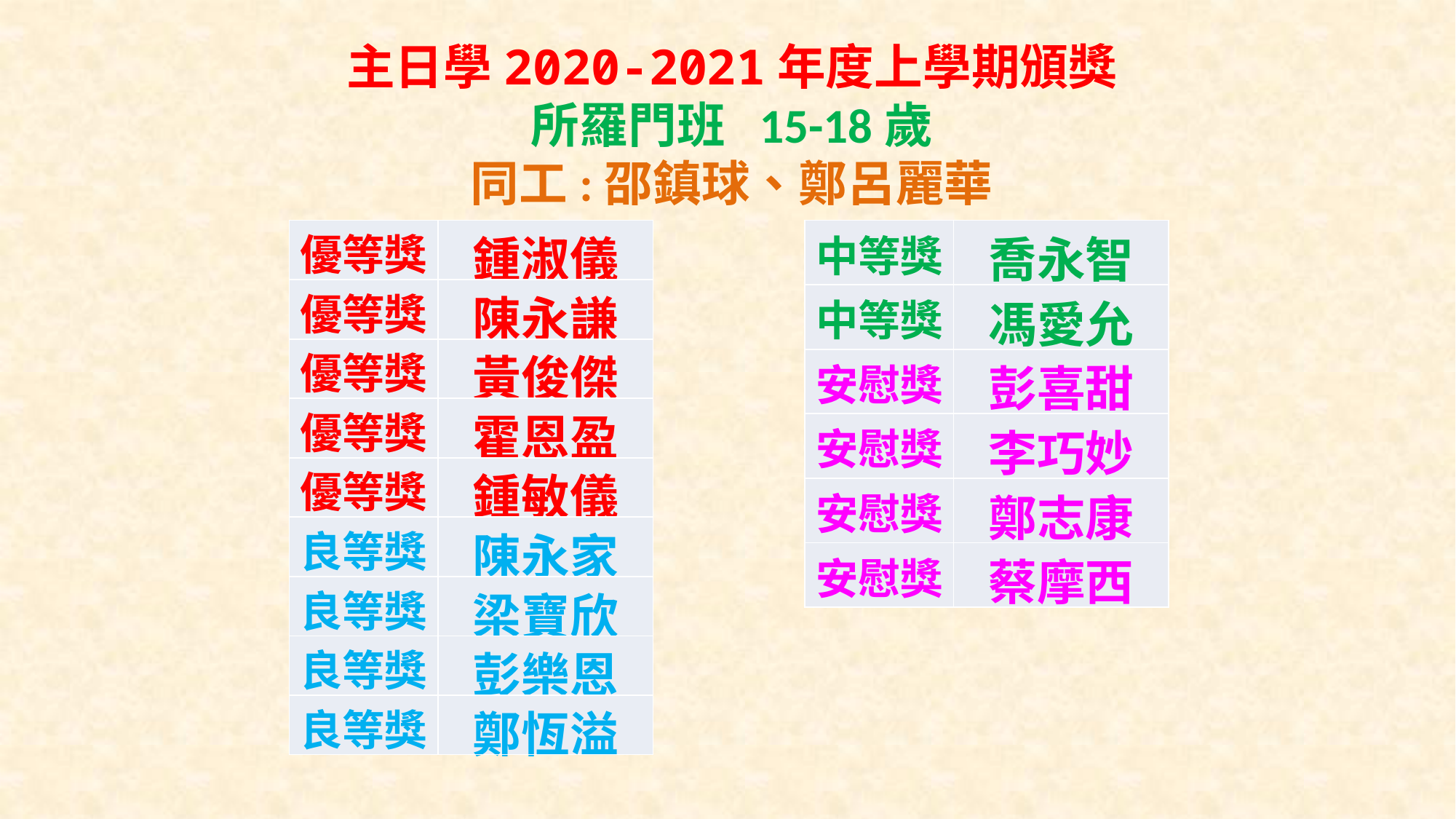

主日學2020-2021年度上學期頒獎
所羅門班  15-18歲
同工:邵鎮球、鄭呂麗華

| 優等獎 | 鍾淑儀 |
| --- | --- |
| 優等獎 | 陳永謙 |
| 優等獎 | 黃俊傑 |
| 優等獎 | 霍恩盈 |
| 優等獎 | 鍾敏儀 |
| 良等獎 | 陳永家 |
| 良等獎 | 梁寶欣 |
| 良等獎 | 彭樂恩 |
| 良等獎 | 鄭恆溢 |
| 中等獎 | 喬永智 |
| --- | --- |
| 中等獎 | 馮愛允 |
| 安慰獎 | 彭喜甜 |
| 安慰獎 | 李巧妙 |
| 安慰獎 | 鄭志康 |
| 安慰獎 | 蔡摩西 |